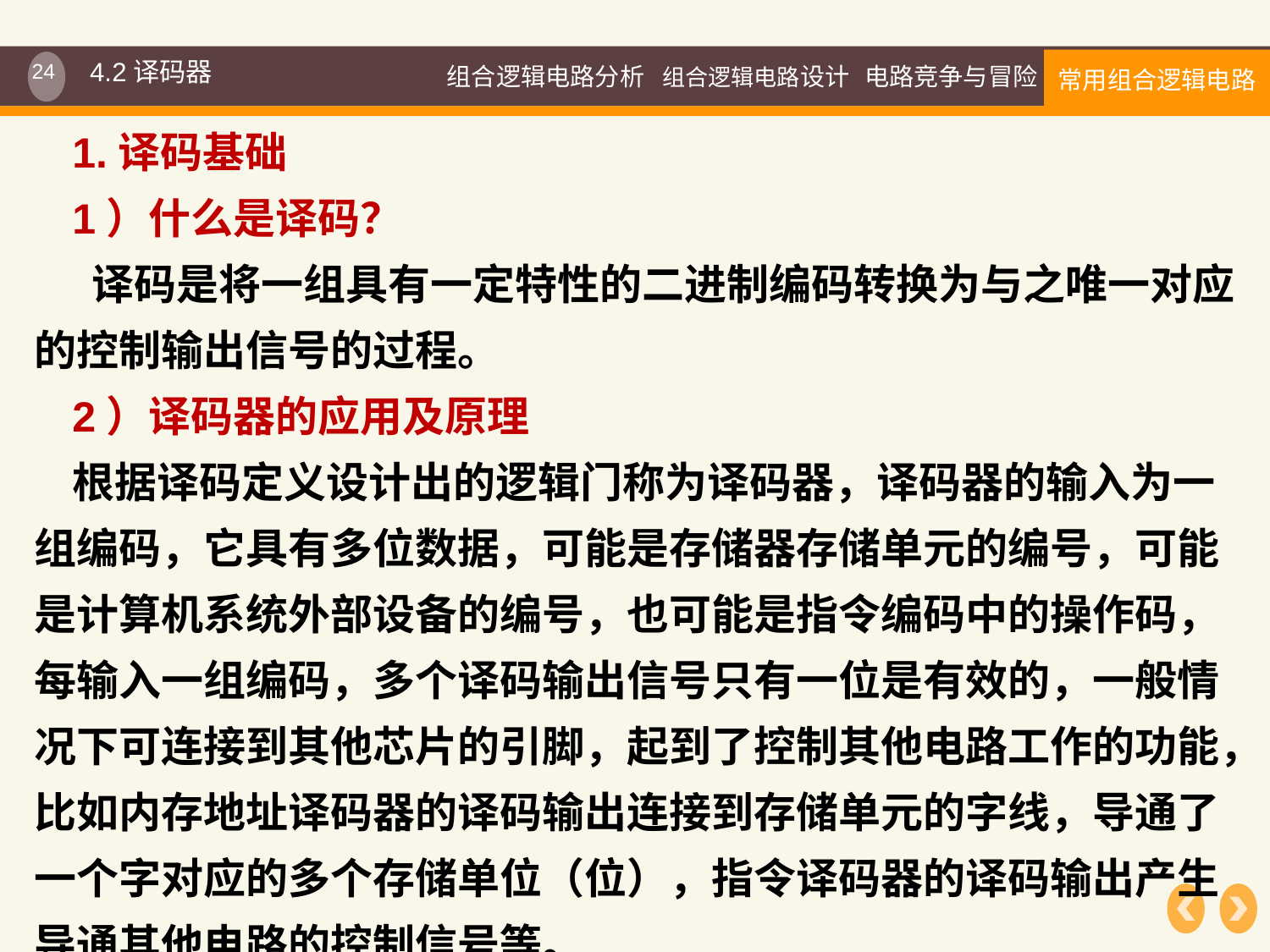

4.2译码器
1.译码基础
1）什么是译码？
 译码是将一组具有一定特性的二进制编码转换为与之唯一对应的控制输出信号的过程。
2）译码器的应用及原理
根据译码定义设计出的逻辑门称为译码器，译码器的输入为一组编码，它具有多位数据，可能是存储器存储单元的编号，可能是计算机系统外部设备的编号，也可能是指令编码中的操作码，每输入一组编码，多个译码输出信号只有一位是有效的，一般情况下可连接到其他芯片的引脚，起到了控制其他电路工作的功能，比如内存地址译码器的译码输出连接到存储单元的字线，导通了一个字对应的多个存储单位（位），指令译码器的译码输出产生导通其他电路的控制信号等。